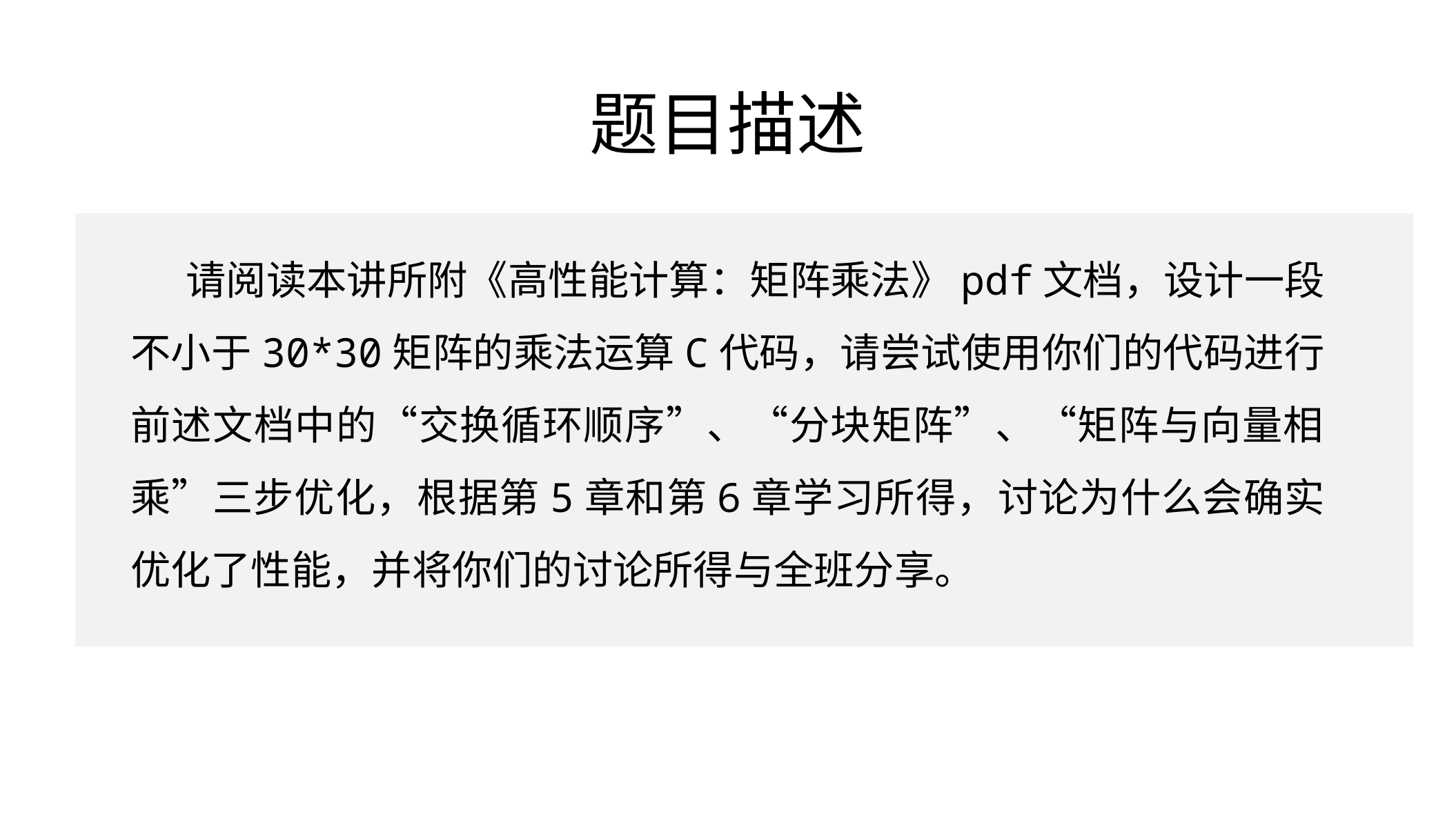

题目描述

     请阅读本讲所附《高性能计算：矩阵乘法》pdf文档，设计一段不小于30*30矩阵的乘法运算C代码，请尝试使用你们的代码进行前述文档中的“交换循环顺序”、“分块矩阵”、“矩阵与向量相乘”三步优化，根据第5章和第6章学习所得，讨论为什么会确实优化了性能，并将你们的讨论所得与全班分享。